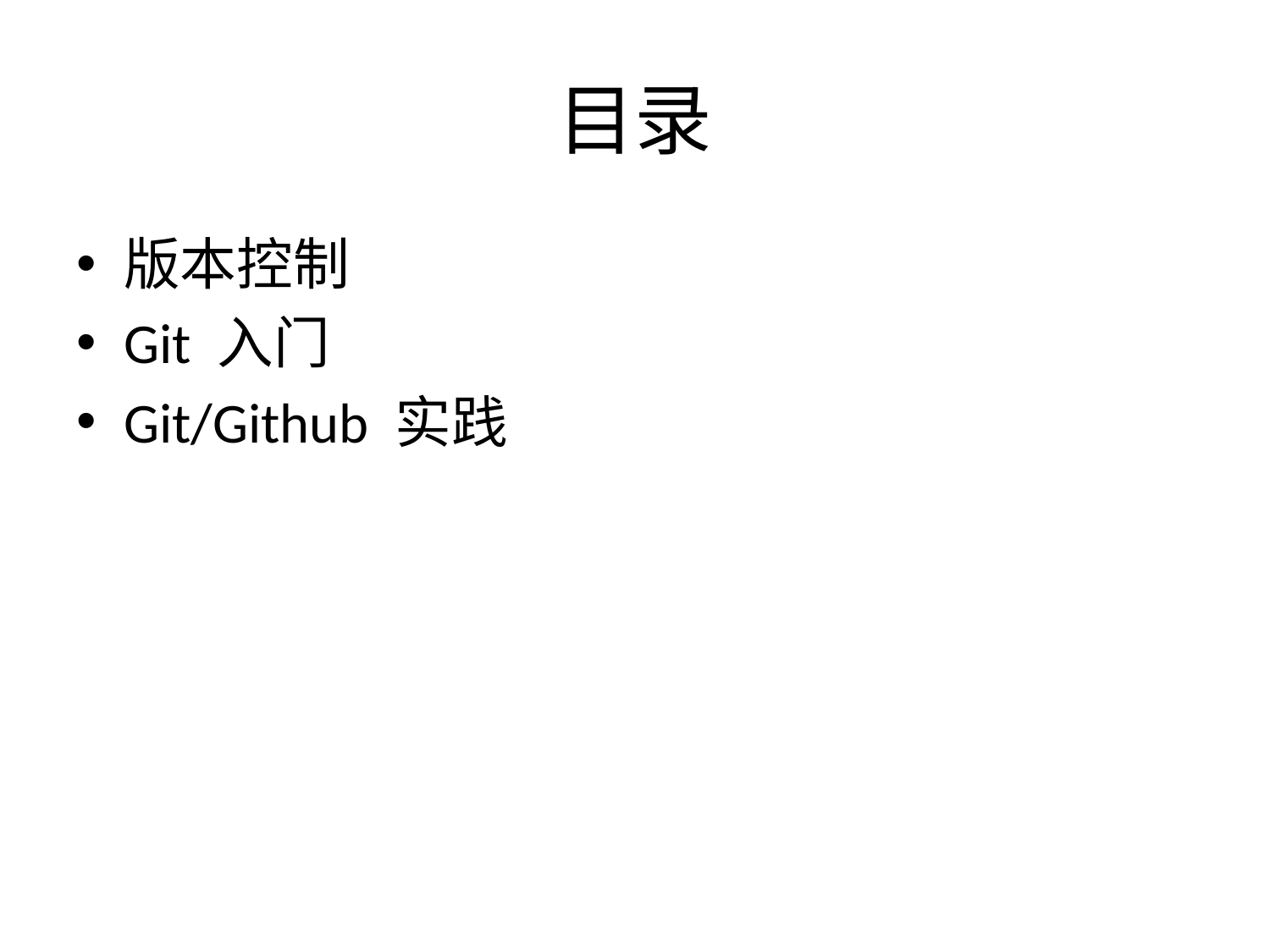

# 目录
版本控制
Git 入门
Git/Github 实践